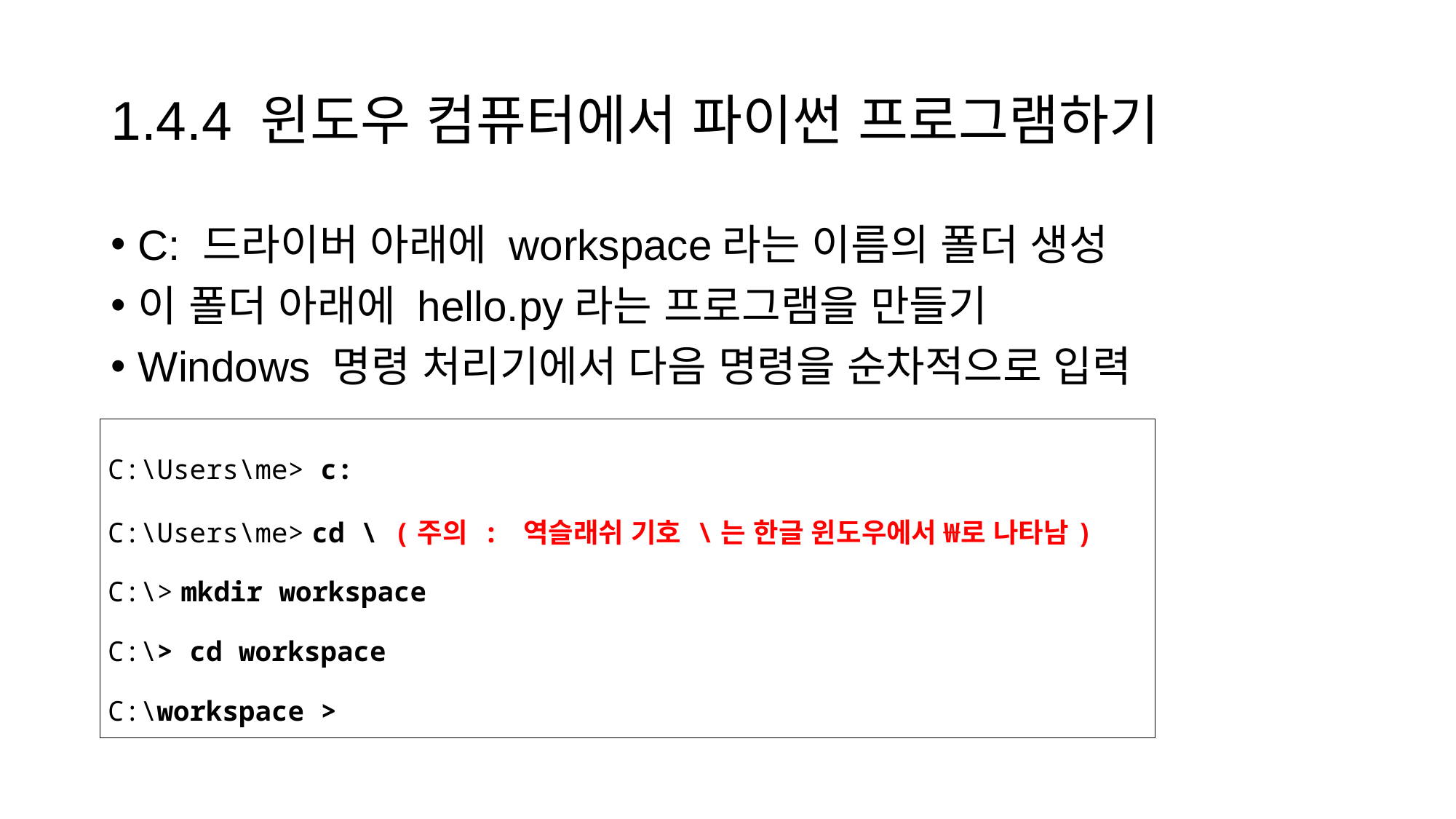

# 1.4.4 윈도우 컴퓨터에서 파이썬 프로그램하기
C: 드라이버 아래에 workspace라는 이름의 폴더 생성
이 폴더 아래에 hello.py라는 프로그램을 만들기
Windows 명령 처리기에서 다음 명령을 순차적으로 입력

| C:\Users\me> c: C:\Users\me> cd \ (주의 : 역슬래쉬 기호 \는 한글 윈도우에서 ₩로 나타남) C:\> mkdir workspace C:\> cd workspace C:\workspace > |
| --- |